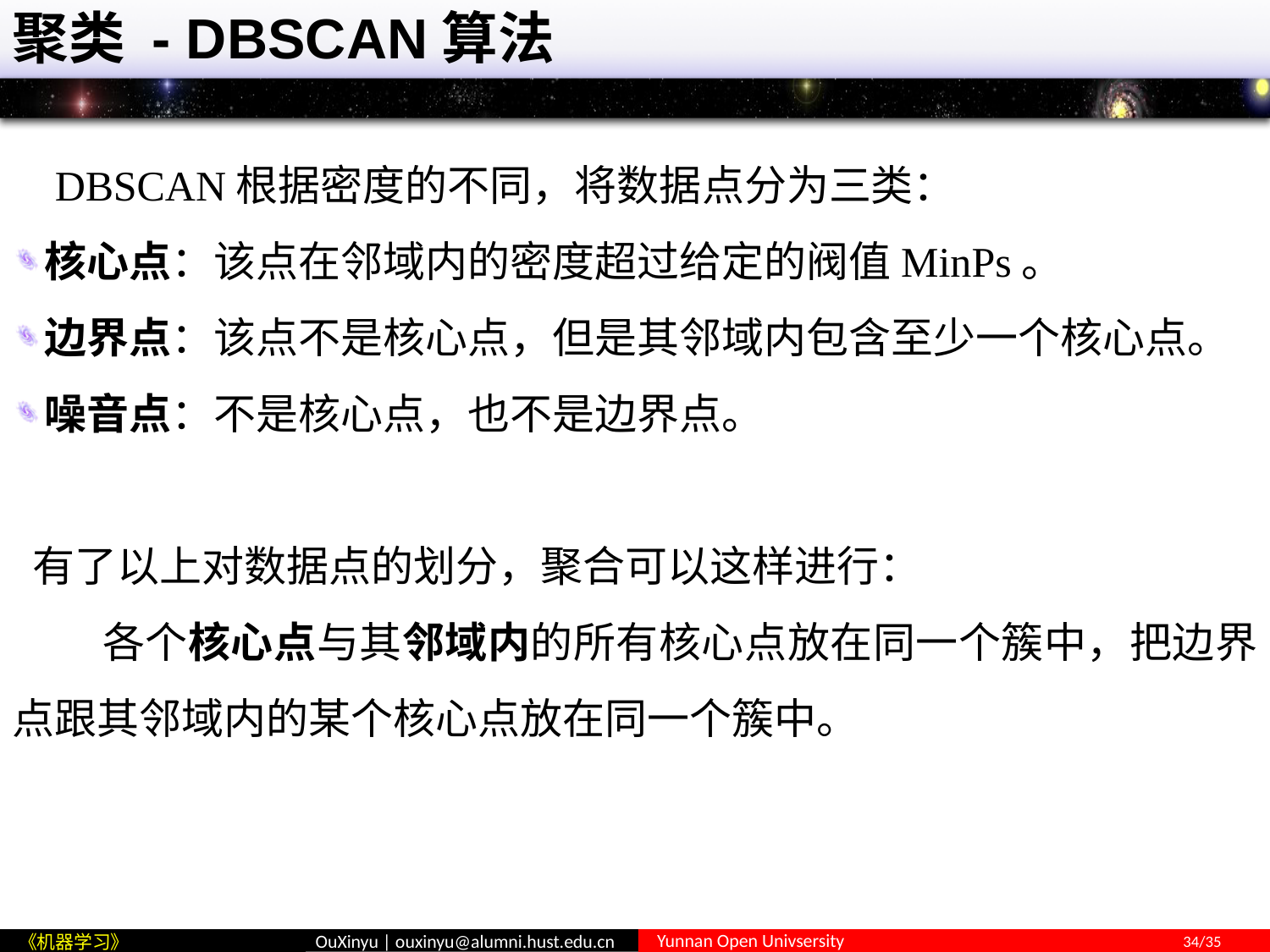

# 聚类 - DBSCAN算法
    DBSCAN根据密度的不同，将数据点分为三类：
核心点：该点在邻域内的密度超过给定的阀值MinPs。
边界点：该点不是核心点，但是其邻域内包含至少一个核心点。
噪音点：不是核心点，也不是边界点。

 有了以上对数据点的划分，聚合可以这样进行：
        各个核心点与其邻域内的所有核心点放在同一个簇中，把边界点跟其邻域内的某个核心点放在同一个簇中。